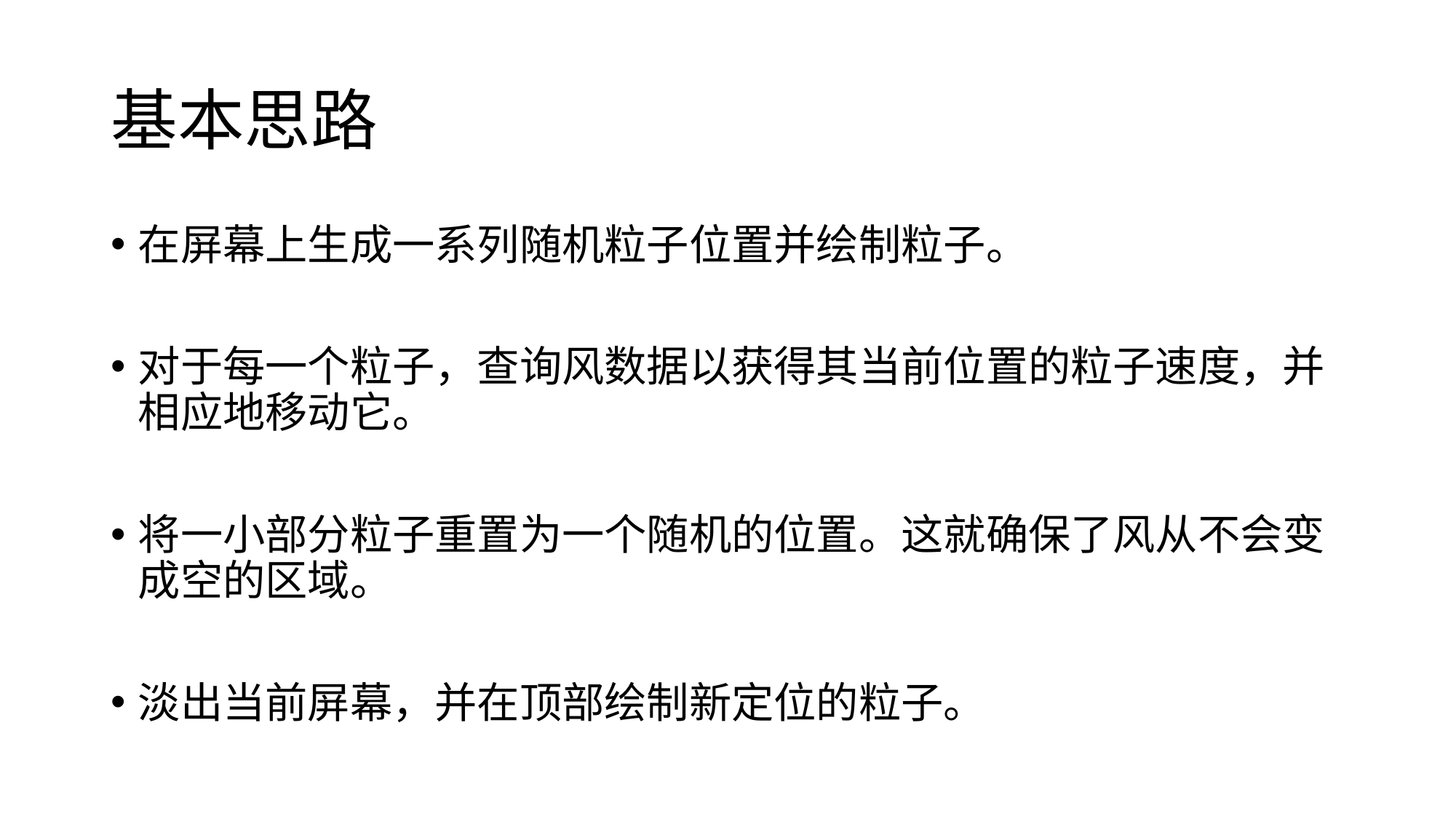

# 基本思路
在屏幕上生成一系列随机粒子位置并绘制粒子。

对于每一个粒子，查询风数据以获得其当前位置的粒子速度，并相应地移动它。

将一小部分粒子重置为一个随机的位置。这就确保了风从不会变成空的区域。

淡出当前屏幕，并在顶部绘制新定位的粒子。